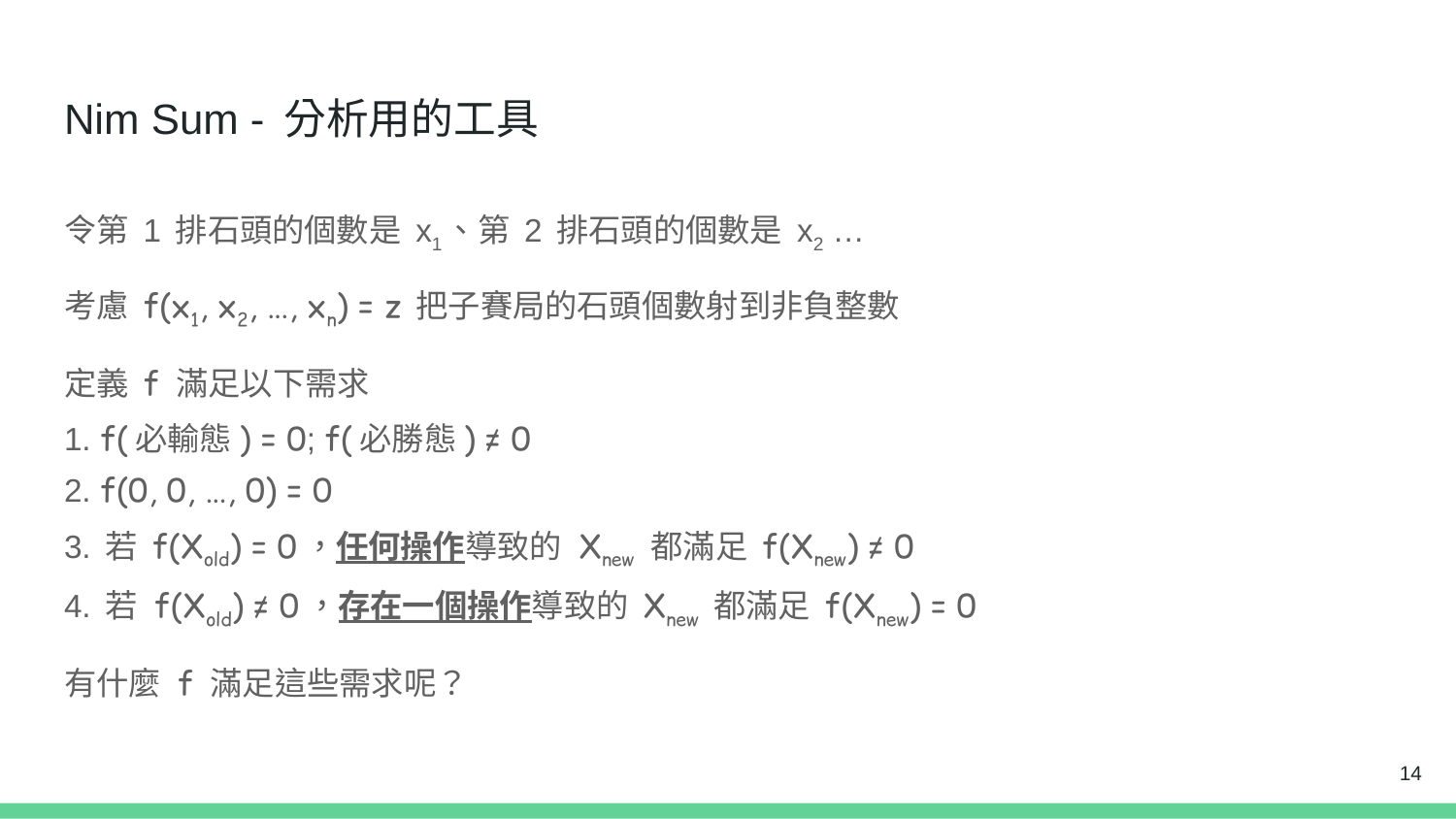

# Nim Sum - 分析用的工具
令第 1 排石頭的個數是 x1、第 2 排石頭的個數是 x2 …
考慮 f(x1, x2, …, xn) = z 把子賽局的石頭個數射到非負整數
定義 f 滿足以下需求
1. f(必輸態) = 0; f(必勝態) ≠ 0
2. f(0, 0, …, 0) = 0
3. 若 f(Xold) = 0，任何操作導致的 Xnew 都滿足 f(Xnew) ≠ 0
4. 若 f(Xold) ≠ 0，存在一個操作導致的 Xnew 都滿足 f(Xnew) = 0
有什麼 f 滿足這些需求呢？
14